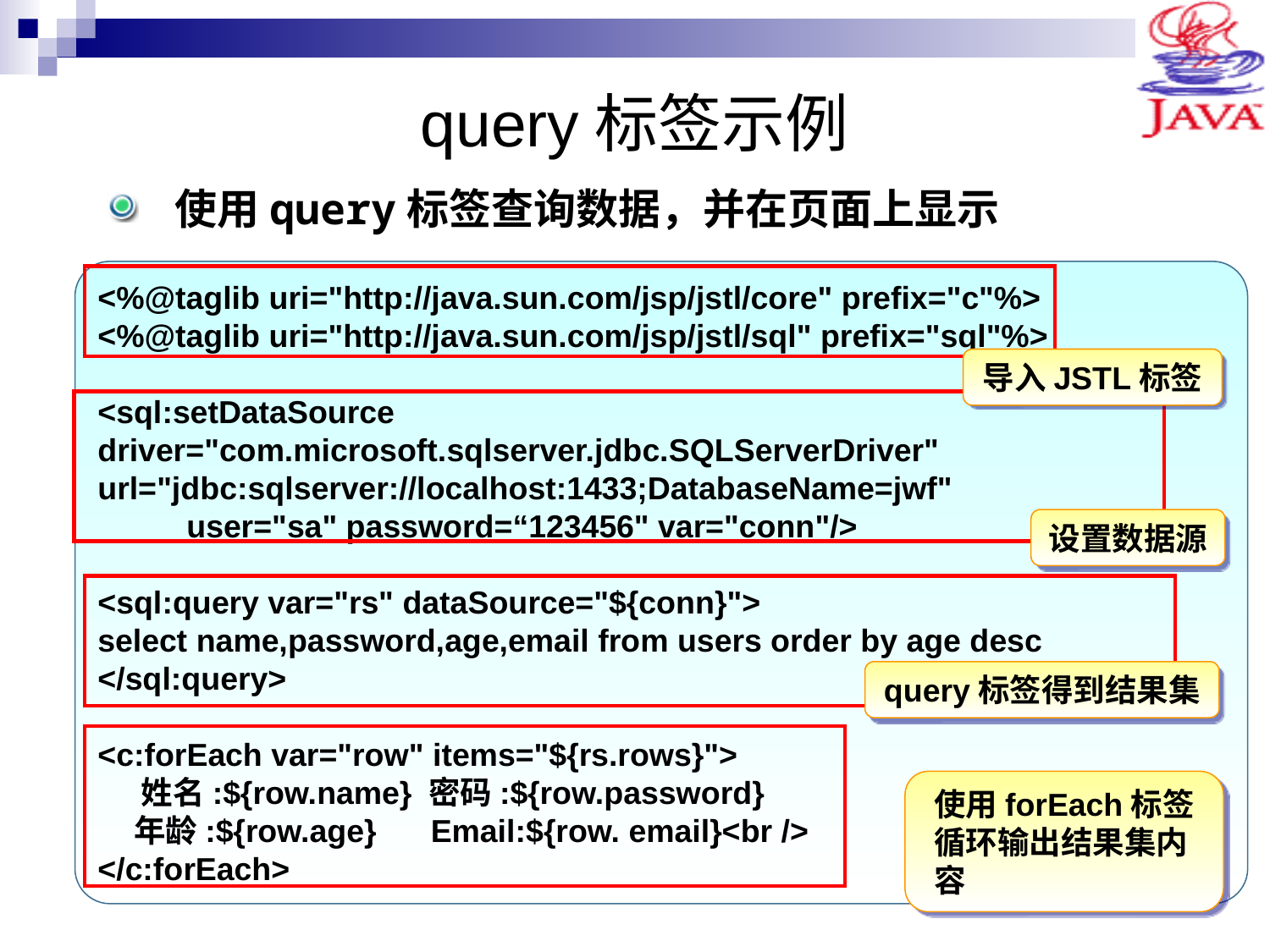

# query标签示例
 使用query标签查询数据，并在页面上显示
<%@taglib uri="http://java.sun.com/jsp/jstl/core" prefix="c"%>
<%@taglib uri="http://java.sun.com/jsp/jstl/sql" prefix="sql"%>

<sql:setDataSource driver="com.microsoft.sqlserver.jdbc.SQLServerDriver"         url="jdbc:sqlserver://localhost:1433;DatabaseName=jwf"
          user="sa" password=“123456" var="conn"/>

<sql:query var="rs" dataSource="${conn}">
select name,password,age,email from users order by age desc
</sql:query>

<c:forEach var="row" items="${rs.rows}">
     姓名:${row.name} 密码:${row.password}
    年龄:${row.age}　 Email:${row. email}<br />
</c:forEach>

导入JSTL标签

设置数据源

query标签得到结果集

使用forEach标签循环输出结果集内容